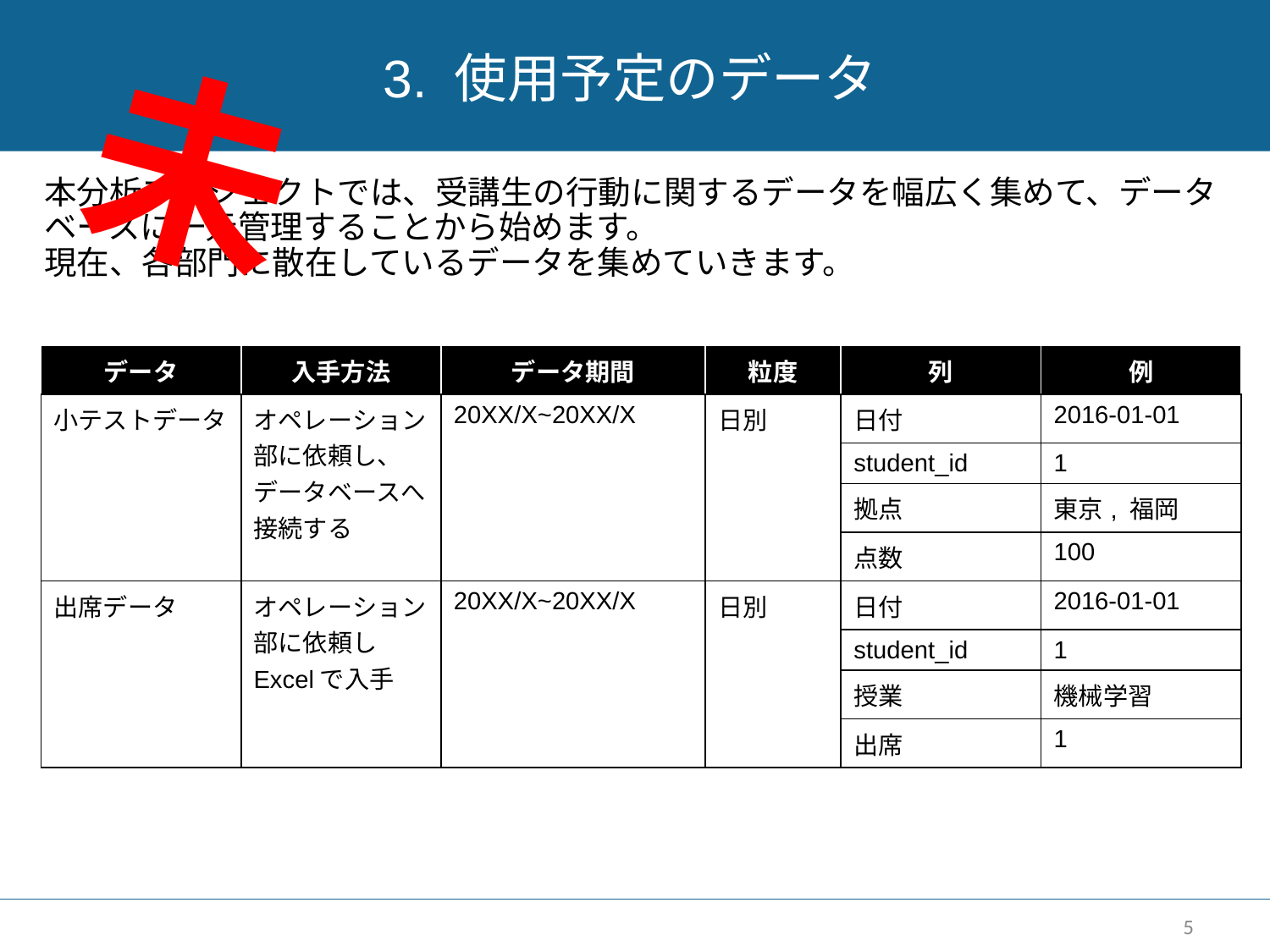

# 3. 使用予定のデータ
未
本分析プロジェクトでは、受講生の行動に関するデータを幅広く集めて、データベースに一元管理することから始めます。
現在、各部門に散在しているデータを集めていきます。
| データ | 入手方法 | データ期間 | 粒度 | 列 | 例 |
| --- | --- | --- | --- | --- | --- |
| 小テストデータ | オペレーション部に依頼し、 データベースへ接続する | 20XX/X~20XX/X | 日別 | 日付 | 2016-01-01 |
|  |  |  |  | student\_id | 1 |
|  |  |  |  | 拠点 | 東京, 福岡 |
|  |  |  |  | 点数 | 100 |
| 出席データ | オペレーション部に依頼し Excelで入手 | 20XX/X~20XX/X | 日別 | 日付 | 2016-01-01 |
|  |  |  |  | student\_id | 1 |
|  |  |  |  | 授業 | 機械学習 |
|  |  |  |  | 出席 | 1 |
5